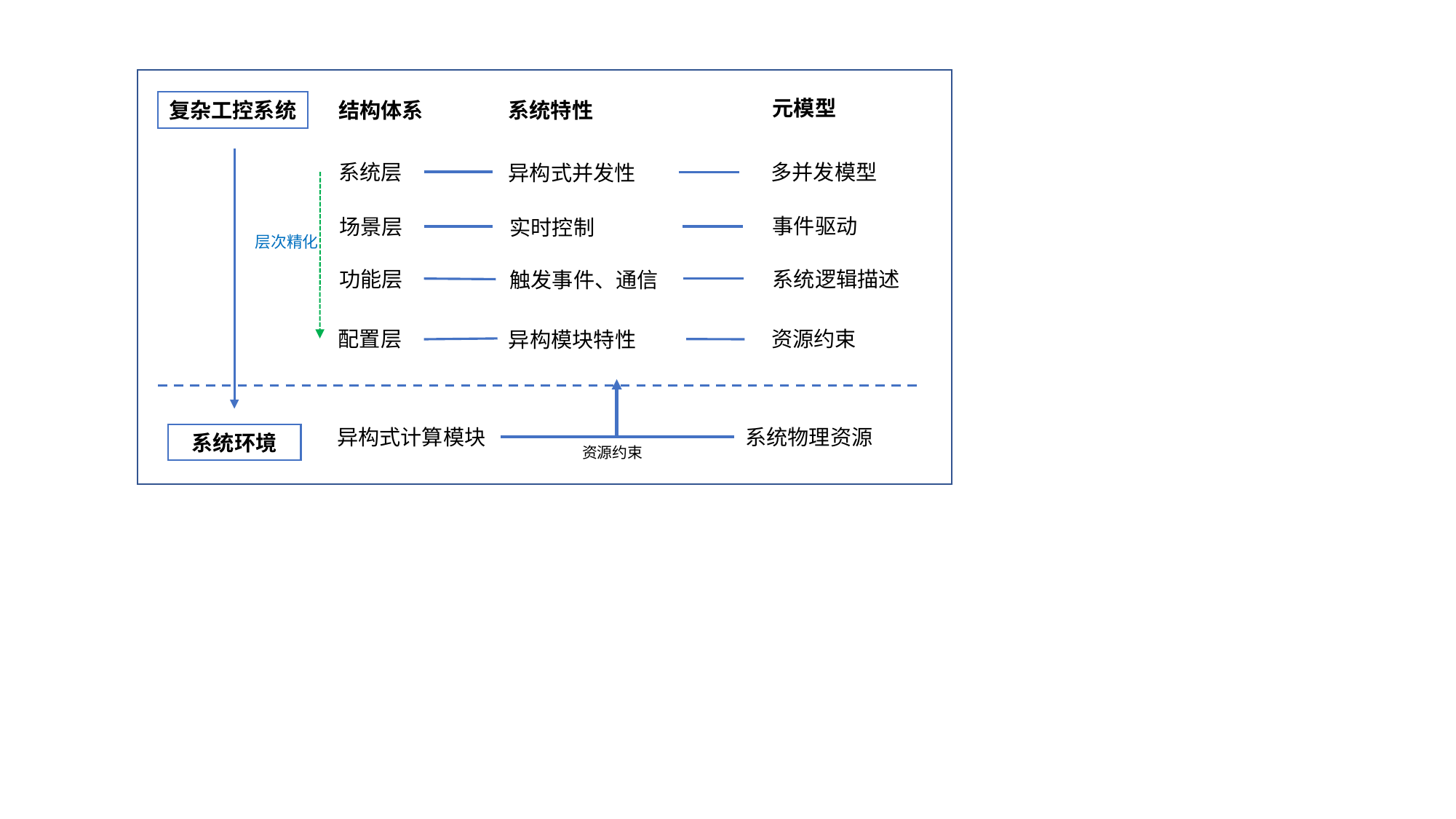

元模型
复杂工控系统
结构体系
系统特性
系统层
多并发模型
异构式并发性
事件驱动
场景层
实时控制
层次精化
系统逻辑描述
功能层
触发事件、通信
资源约束
配置层
异构模块特性
异构式计算模块
系统物理资源
系统环境
资源约束